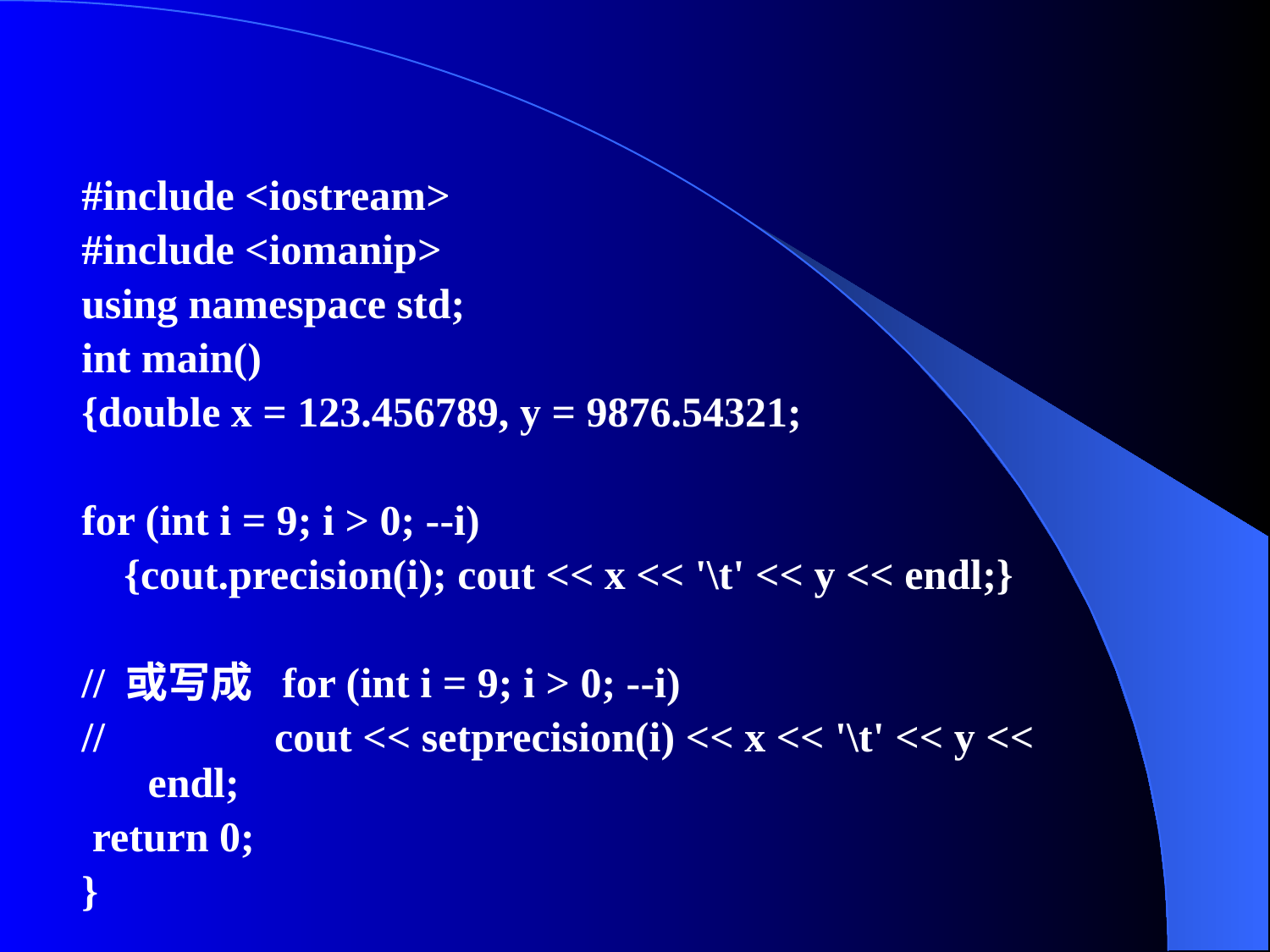

#include <iostream>
#include <iomanip>
using namespace std;
int main()
{double x = 123.456789, y = 9876.54321;

for (int i = 9; i > 0; --i)
    {cout.precision(i); cout << x << '\t' << y << endl;}

// 或写成  for (int i = 9; i > 0; --i)
//                cout << setprecision(i) << x << '\t' << y << endl;
 return 0;
}